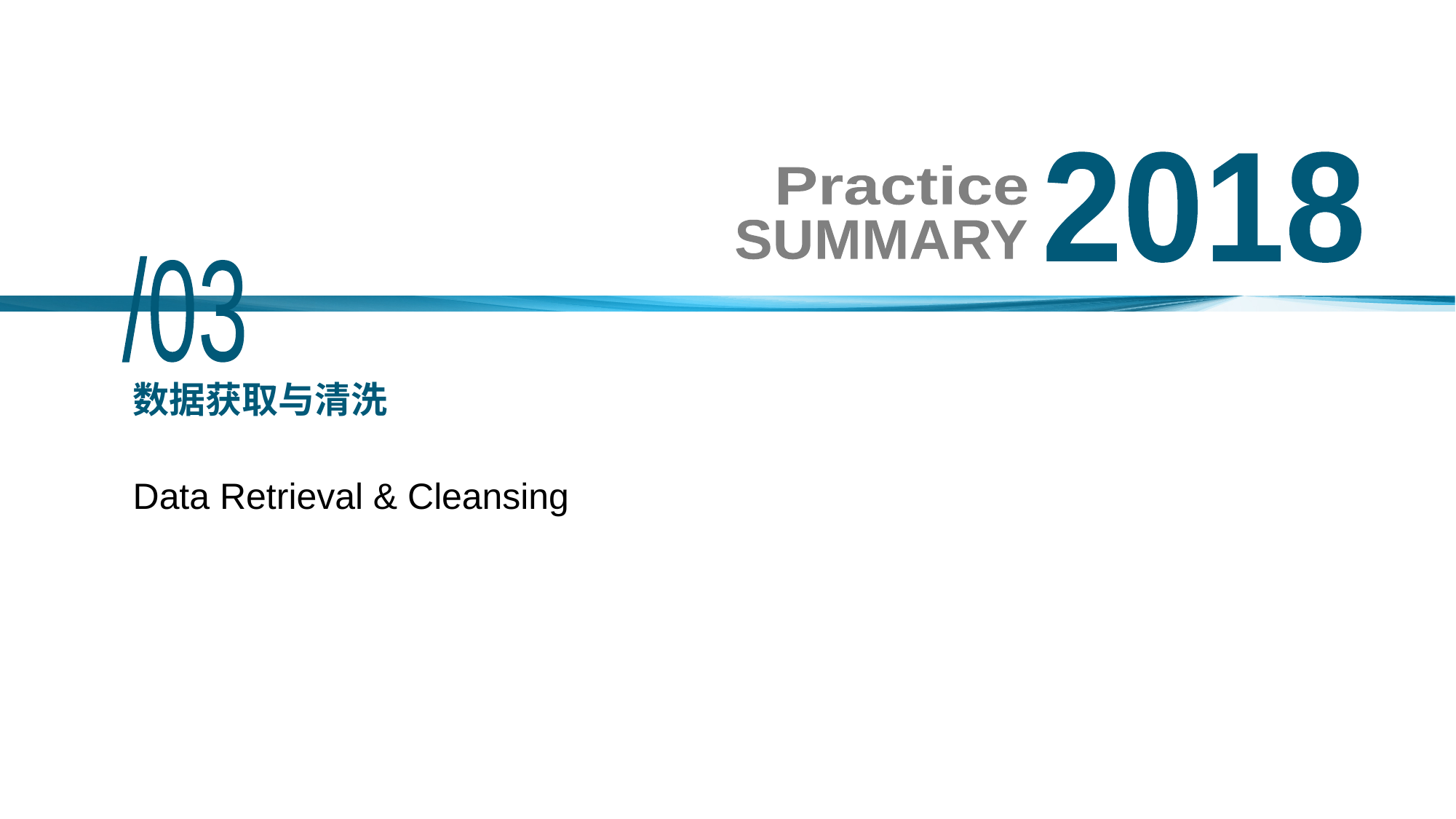

2018
Practice
SUMMARY
/03
# 数据获取与清洗
Data Retrieval & Cleansing